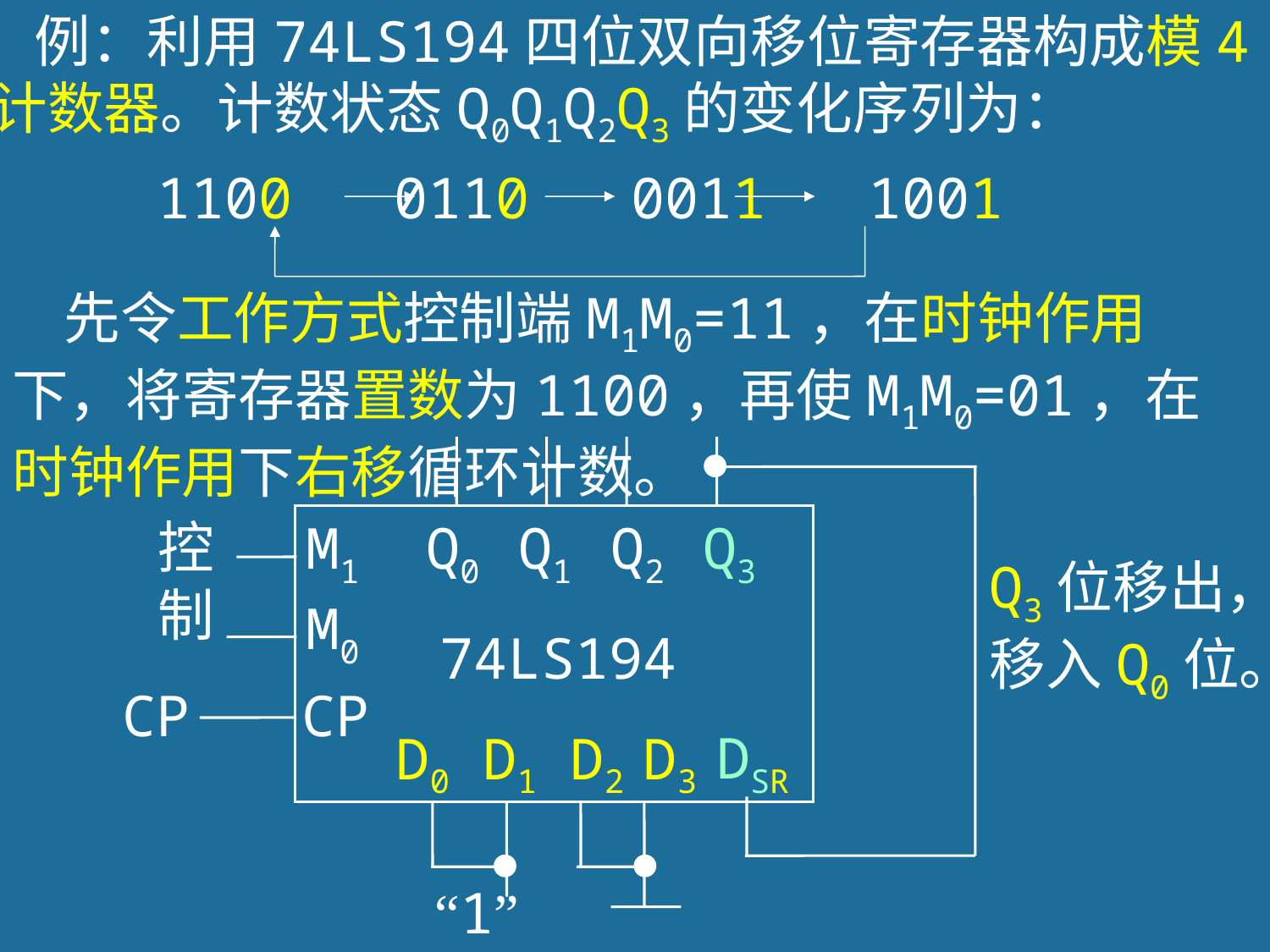

例：利用74LS194四位双向移位寄存器构成模4
计数器。计数状态Q0Q1Q2Q3的变化序列为：
1100   0110   0011   1001

   先令工作方式控制端M1M0=11，在时钟作用下，将寄存器置数为1100，再使M1M0=01，在时钟作用下右移循环计数。

控
制

M1
Q0  Q1  Q2  Q3

M0
74LS194

CP
CP
DSR
D0 D1 D2 D3

“1”

Q3位移出，
移入Q0位。
195